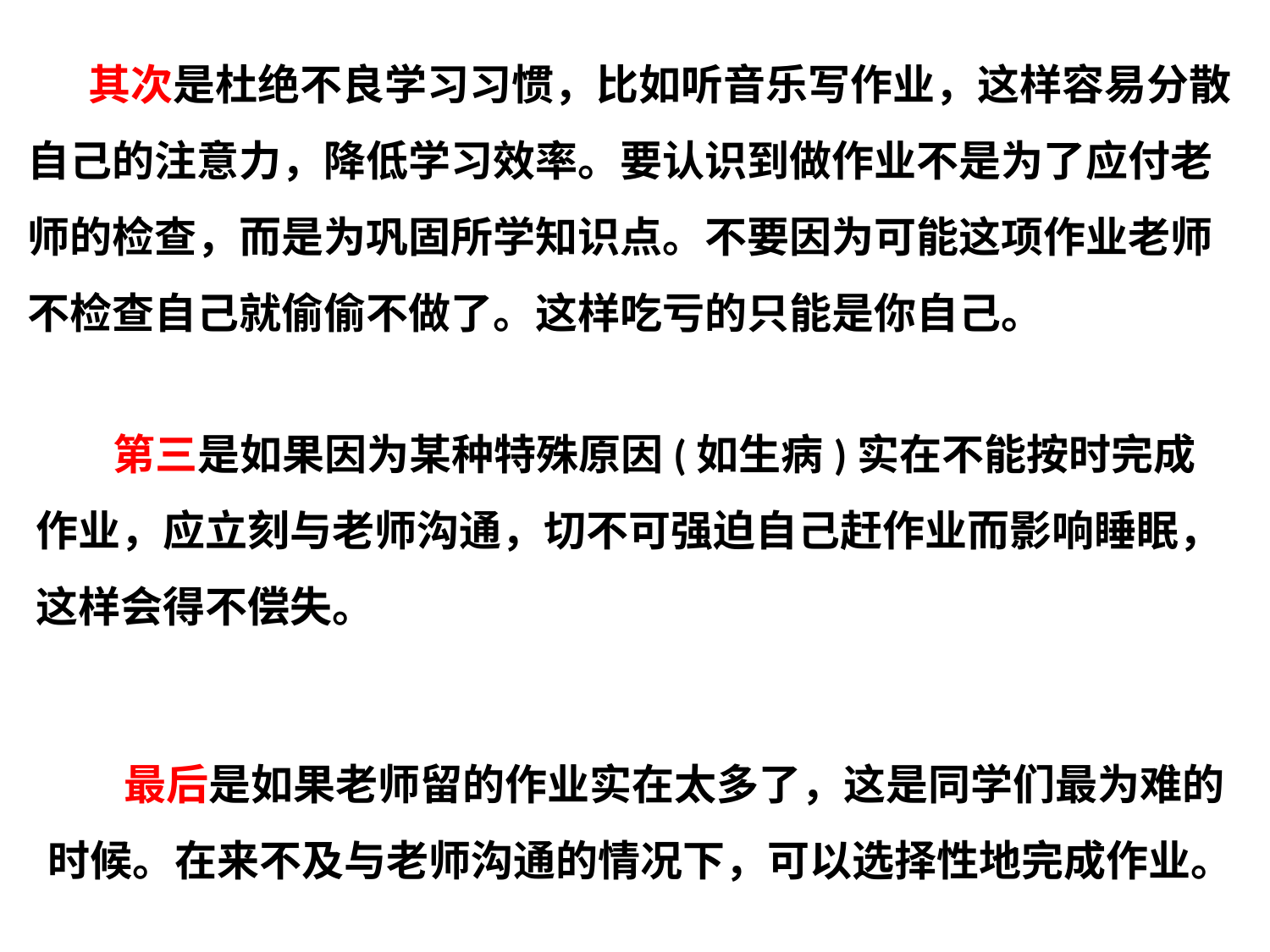

其次是杜绝不良学习习惯，比如听音乐写作业，这样容易分散自己的注意力，降低学习效率。要认识到做作业不是为了应付老师的检查，而是为巩固所学知识点。不要因为可能这项作业老师不检查自己就偷偷不做了。这样吃亏的只能是你自己。
       第三是如果因为某种特殊原因(如生病)实在不能按时完成作业，应立刻与老师沟通，切不可强迫自己赶作业而影响睡眠，这样会得不偿失。
       最后是如果老师留的作业实在太多了，这是同学们最为难的时候。在来不及与老师沟通的情况下，可以选择性地完成作业。